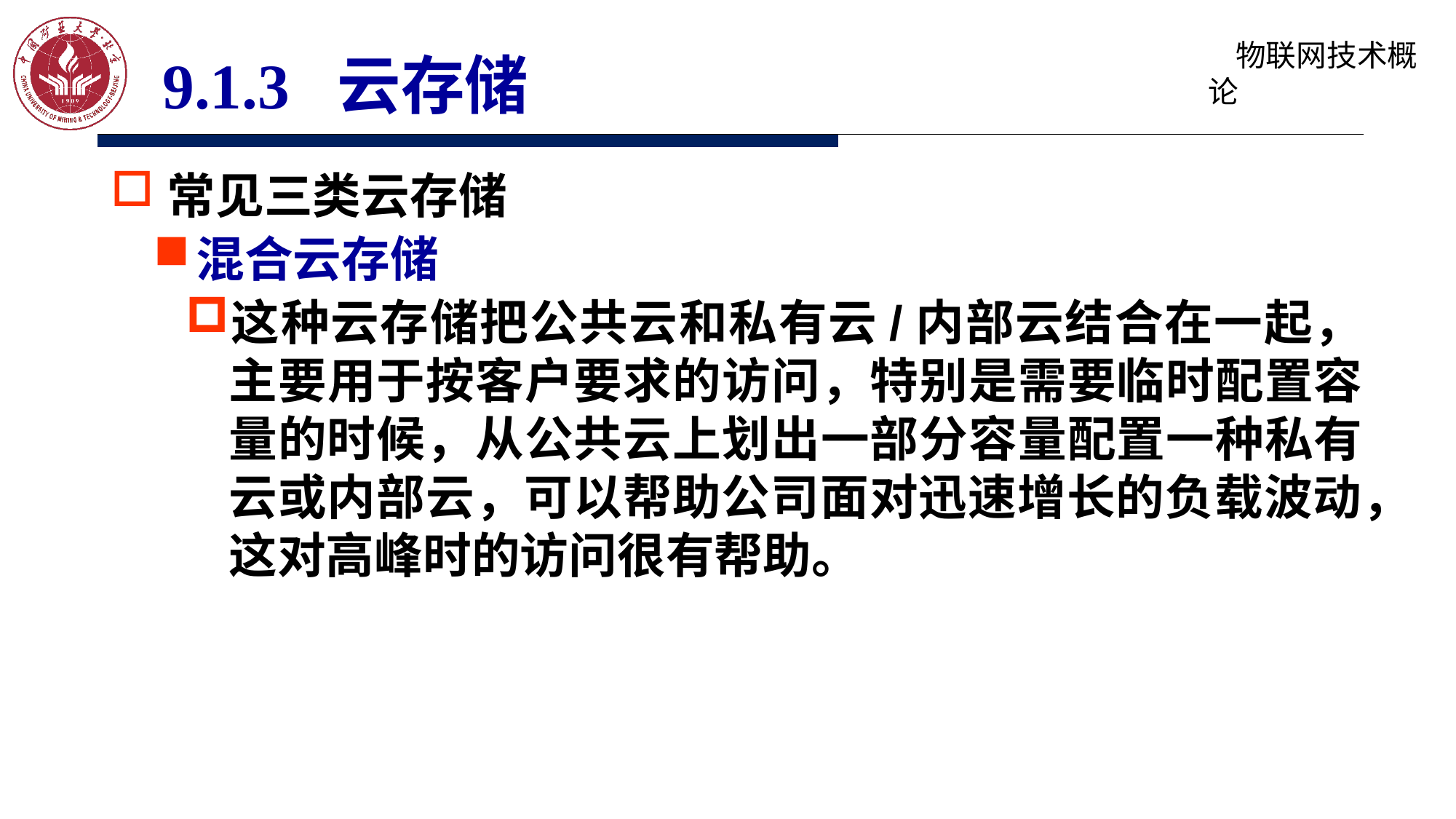

9.1.3  云存储
常见三类云存储
混合云存储
这种云存储把公共云和私有云/内部云结合在一起，主要用于按客户要求的访问，特别是需要临时配置容量的时候，从公共云上划出一部分容量配置一种私有云或内部云，可以帮助公司面对迅速增长的负载波动，这对高峰时的访问很有帮助。